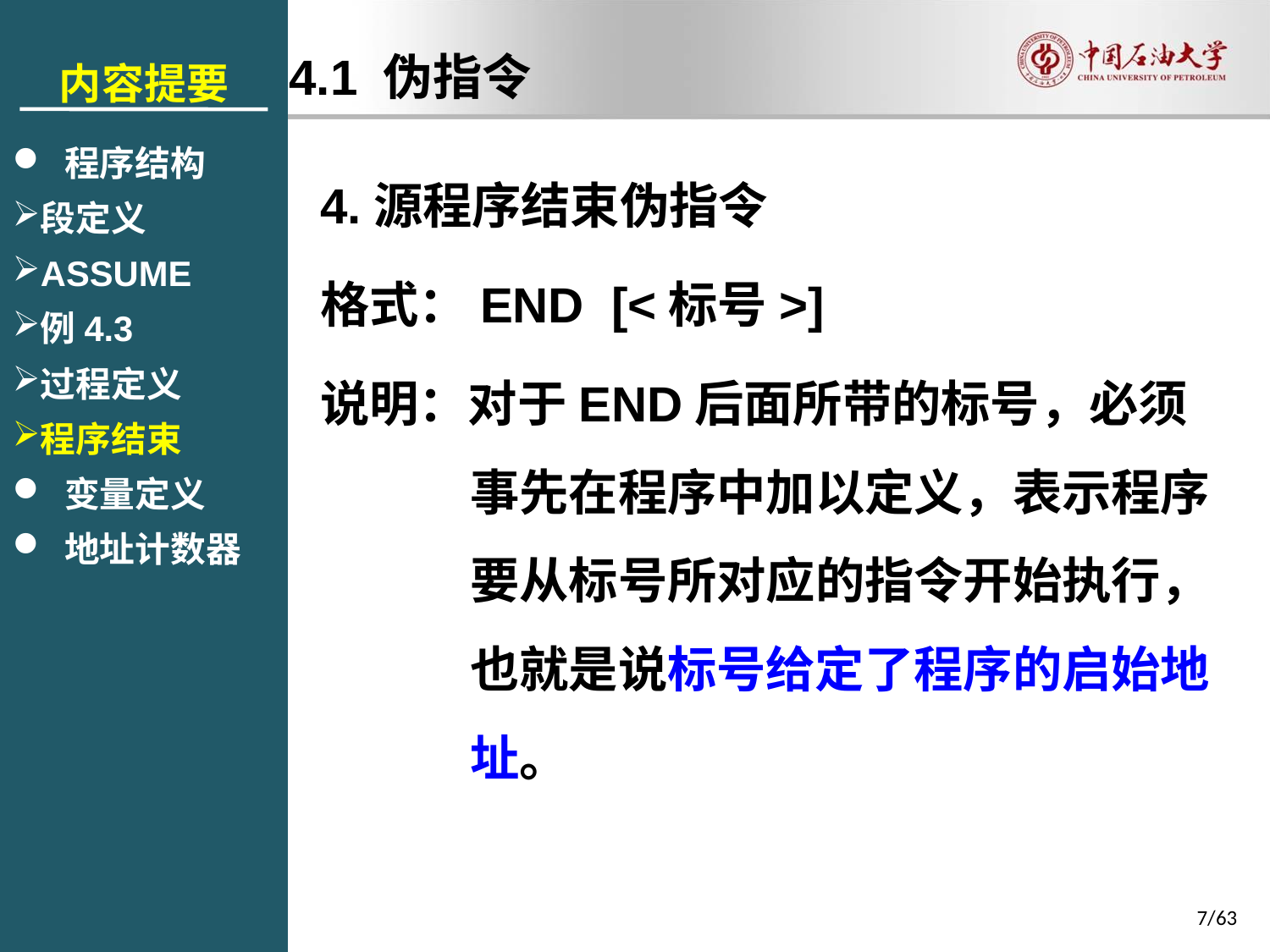

内容提要
 程序结构
段定义
ASSUME
例4.3
过程定义
程序结束
 变量定义
 地址计数器
4.1 伪指令
4.源程序结束伪指令
格式：END  [<标号>]
说明：对于END后面所带的标号，必须事先在程序中加以定义，表示程序要从标号所对应的指令开始执行，也就是说标号给定了程序的启始地址。
7/63